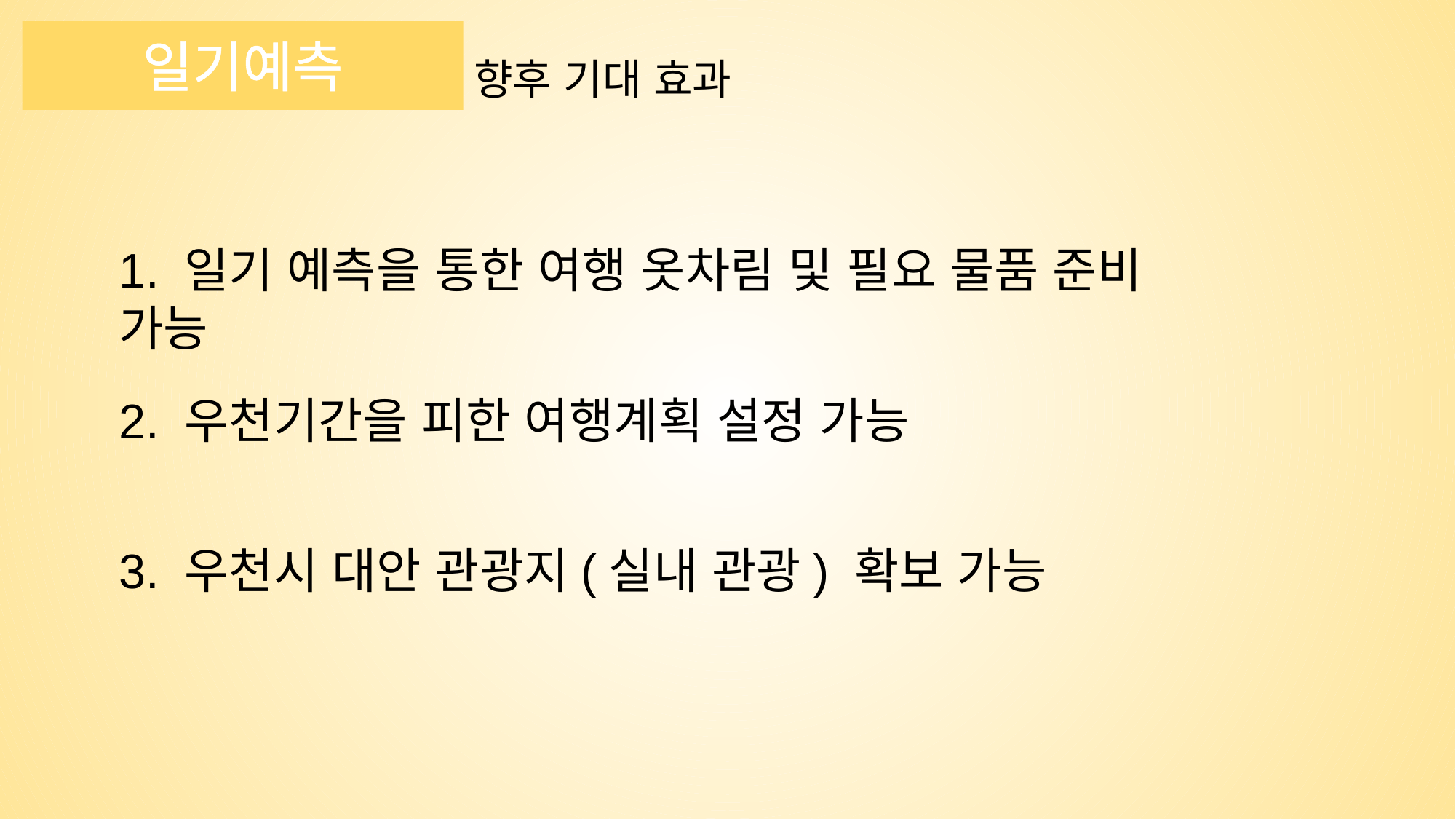

일기예측
향후 기대 효과
1. 일기 예측을 통한 여행 옷차림 및 필요 물품 준비 가능
2. 우천기간을 피한 여행계획 설정 가능
3. 우천시 대안 관광지(실내 관광) 확보 가능